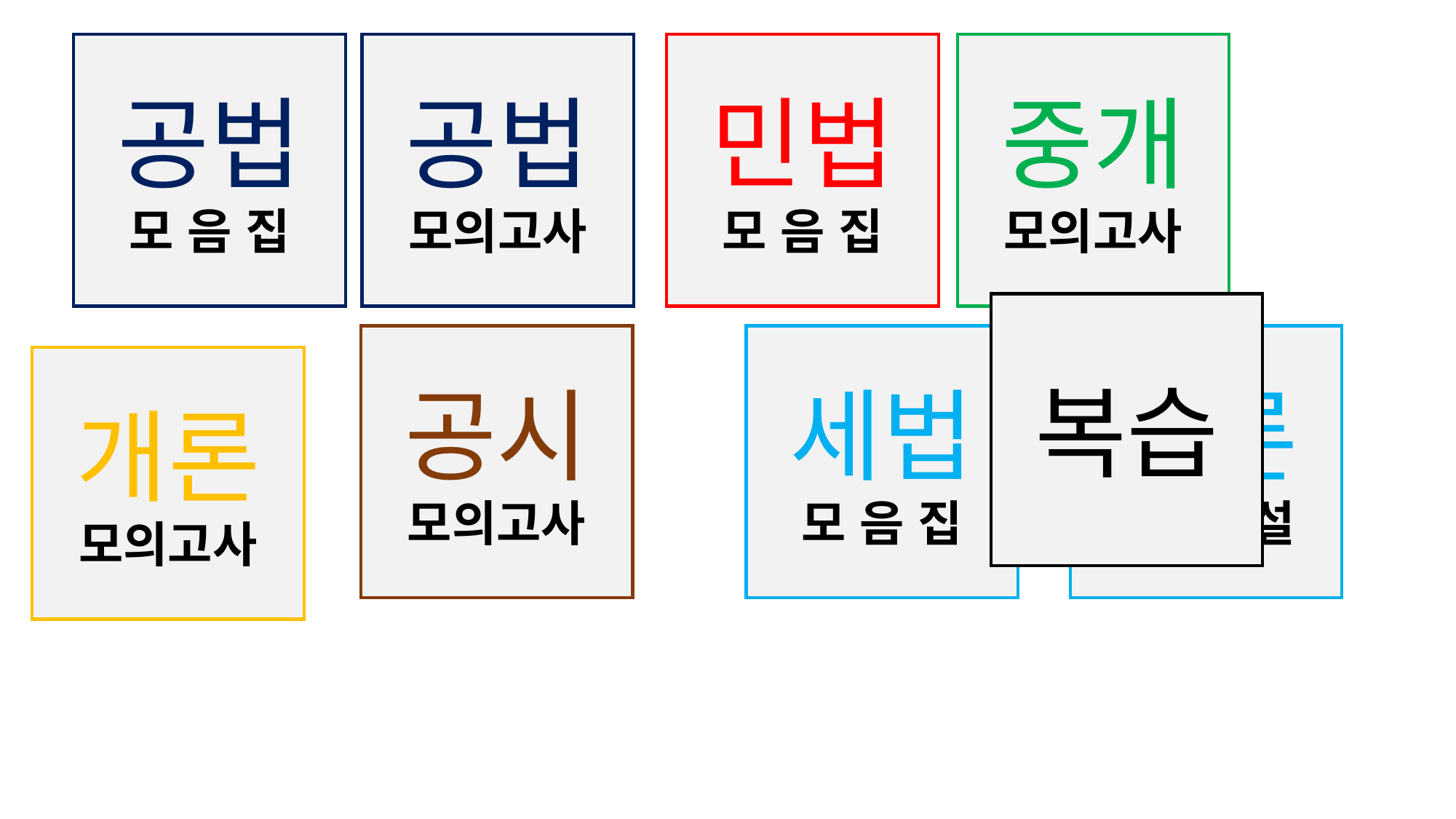

공법
모 음 집
공법
모의고사
민법
모 음 집
중개
모의고사
복습
공시
모의고사
세법
모 음 집
개론
문제해설
개론
모의고사